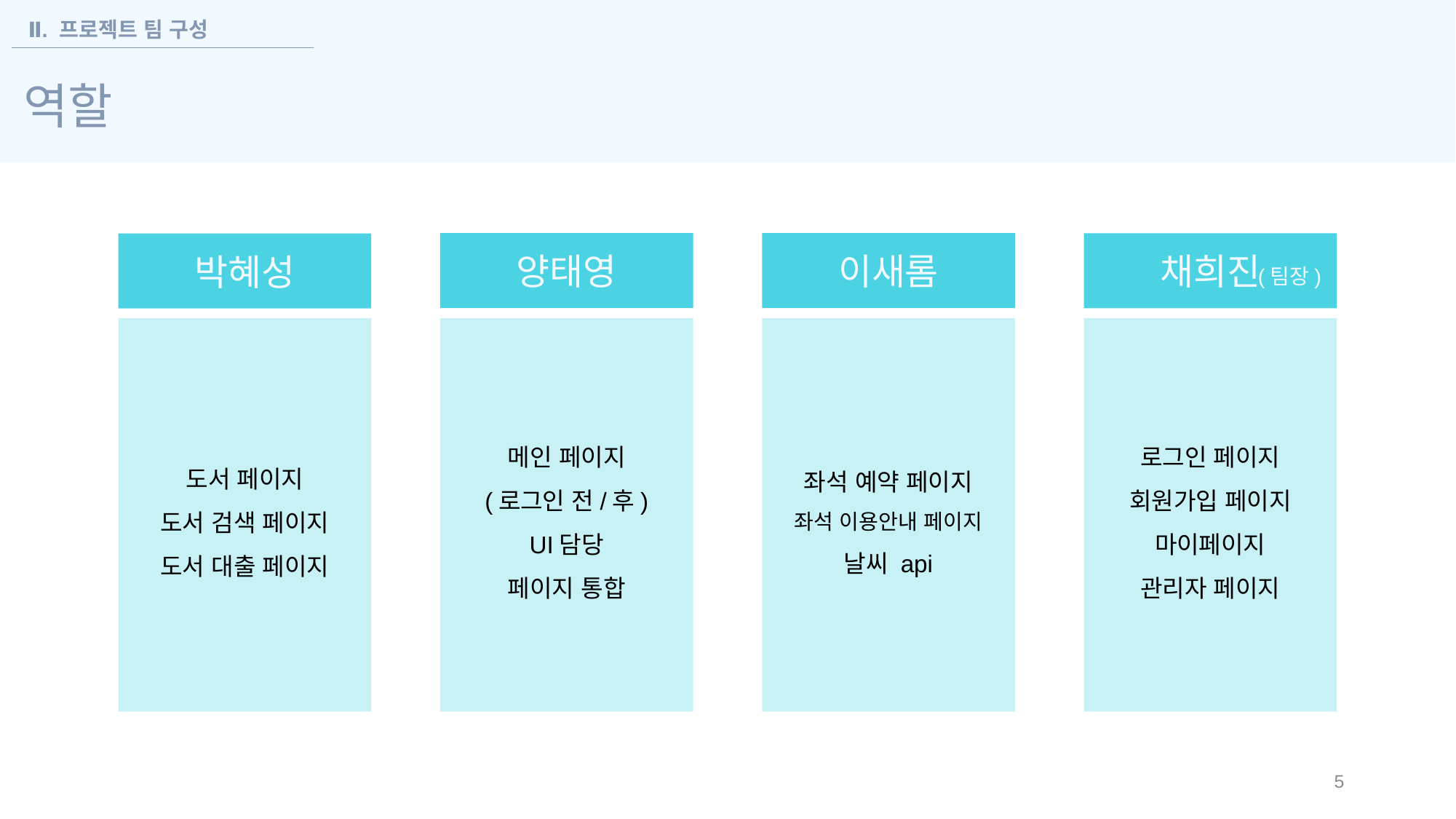

Ⅱ. 프로젝트 팀 구성
역할
양태영
이새롬
채희진
박혜성
(팀장)
도서 페이지
도서 검색 페이지
도서 대출 페이지
메인 페이지
(로그인 전/후)
UI담당
페이지 통합
좌석 예약 페이지
좌석 이용안내 페이지
날씨 api
로그인 페이지
회원가입 페이지
마이페이지
관리자 페이지
5